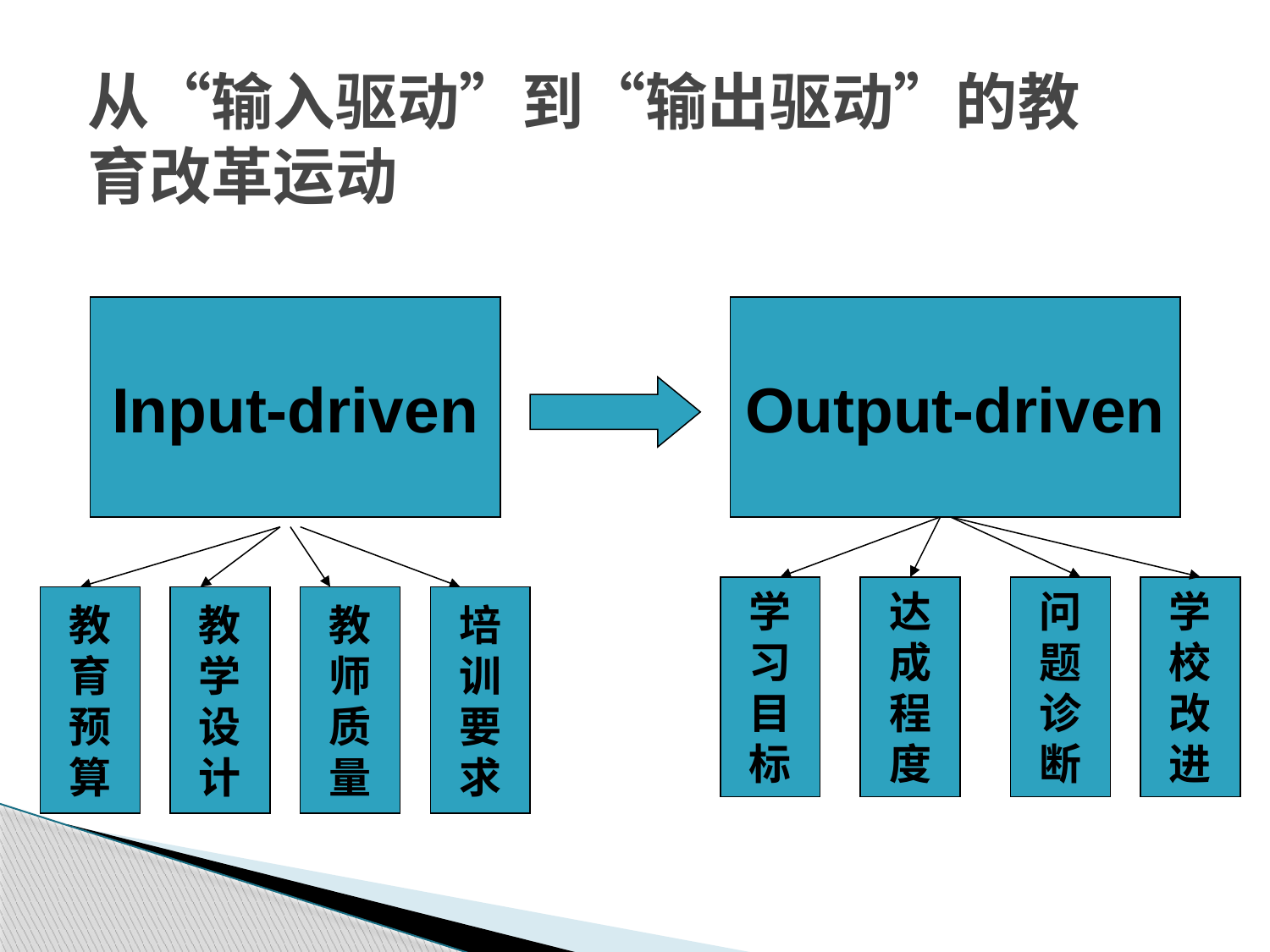

# 从“输入驱动”到“输出驱动”的教育改革运动
Input-driven
Output-driven

学
习
目
标
达
成
程
度
问
题
诊
断
学
校
改
进
教
育
预
算
教
学
设
计
教
师
质
量
培
训
要
求